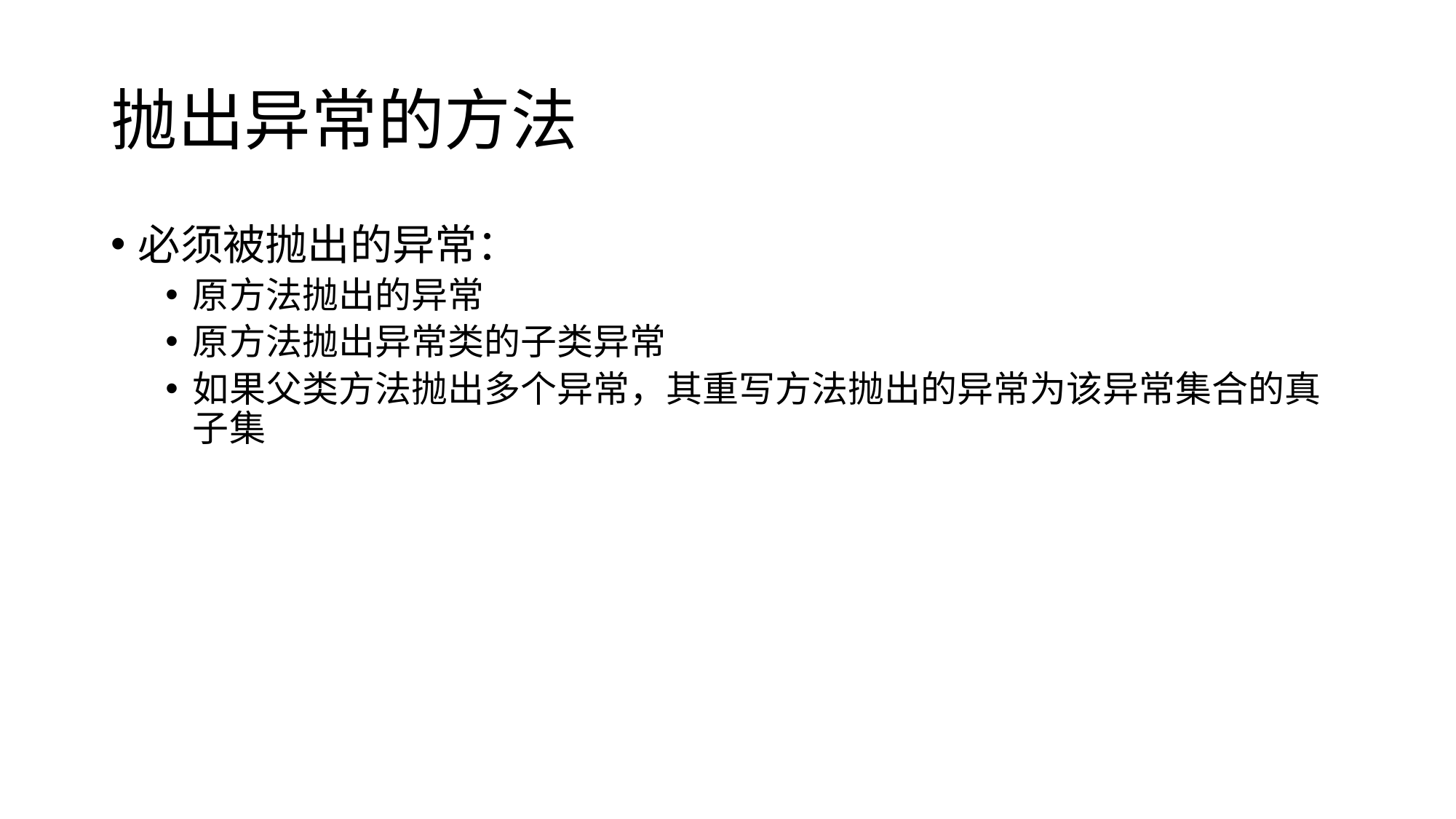

# 抛出异常的方法
必须被抛出的异常：
原方法抛出的异常
原方法抛出异常类的子类异常
如果父类方法抛出多个异常，其重写方法抛出的异常为该异常集合的真子集